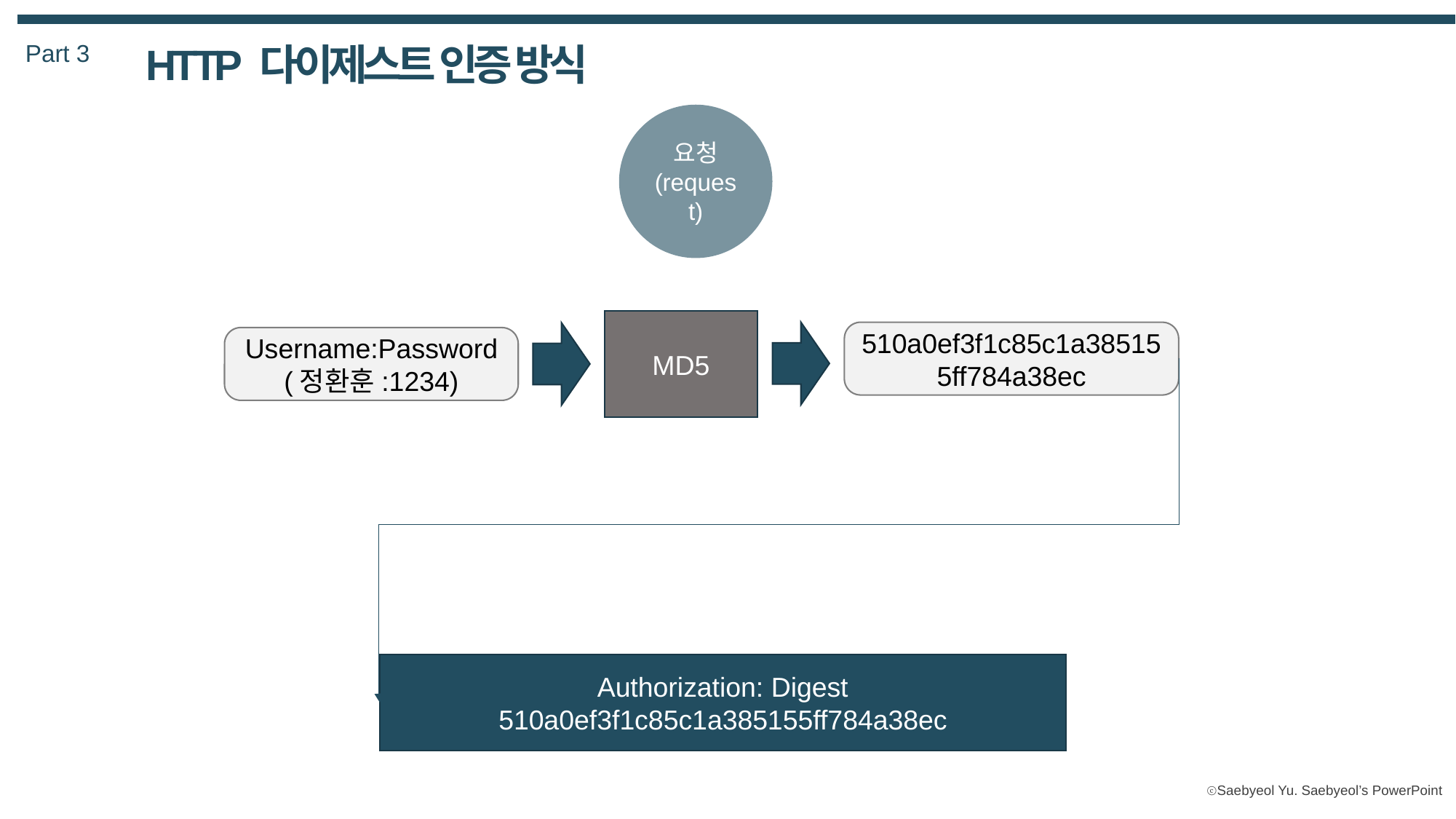

Part 3
HTTP 다이제스트 인증 방식
요청
(request)
MD5

510a0ef3f1c85c1a385155ff784a38ec

Username:Password
(정환훈:1234)
Authorization: Digest 510a0ef3f1c85c1a385155ff784a38ec